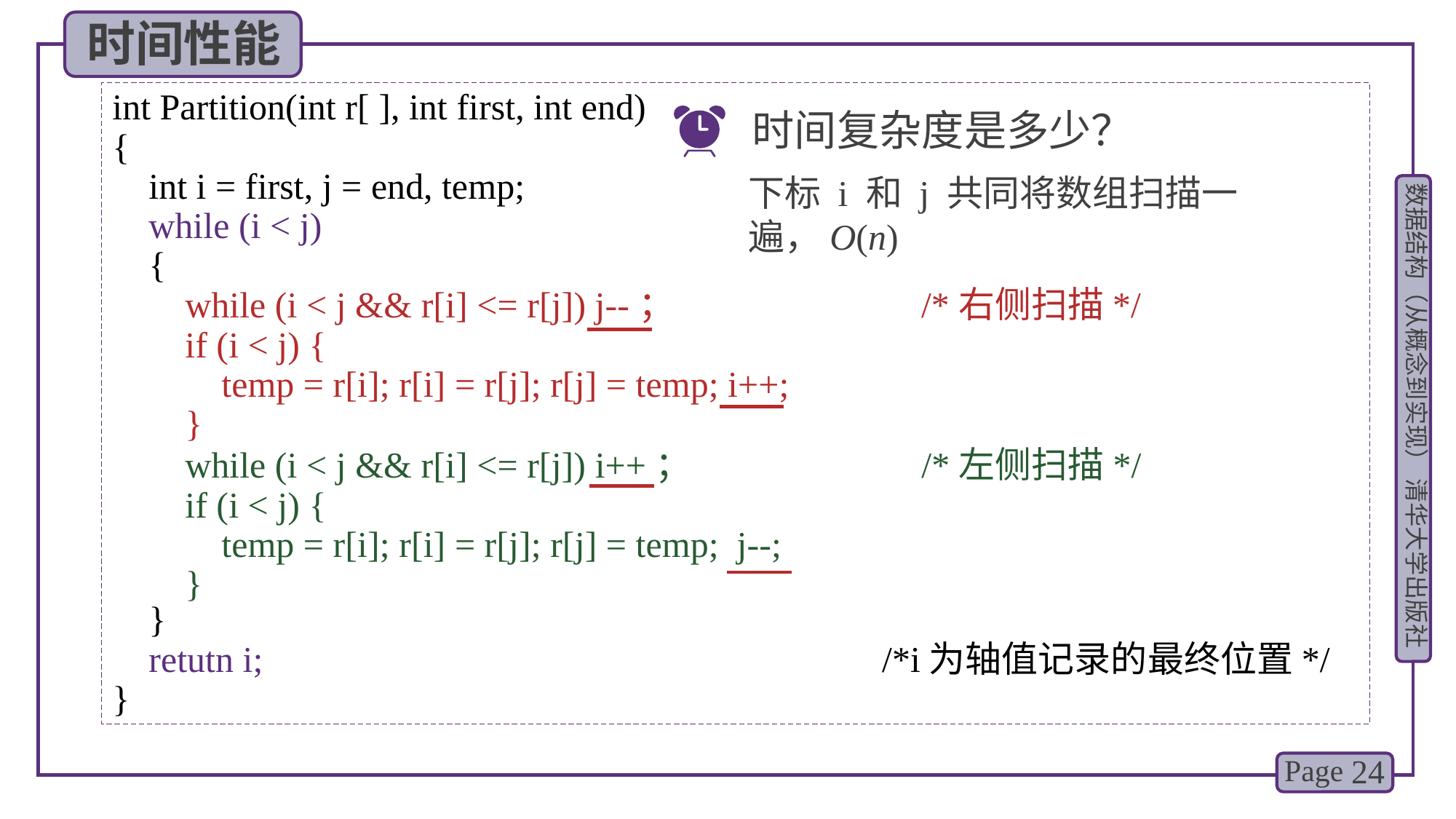

时间性能

int Partition(int r[ ], int first, int end)
{
    int i = first, j = end, temp;
    while (i < j)
    {

    }
    retutn i;                                                                    /*i为轴值记录的最终位置*/
}
时间复杂度是多少？

下标 i 和 j 共同将数组扫描一遍，O(n)
        while (i < j && r[i] <= r[j]) j--；                             /*右侧扫描*/
        if (i < j) {
            temp = r[i]; r[i] = r[j]; r[j] = temp; i++;
        }
        while (i < j && r[i] <= r[j]) i++；                           /*左侧扫描*/
        if (i < j) {
            temp = r[i]; r[i] = r[j]; r[j] = temp;  j--;
        }